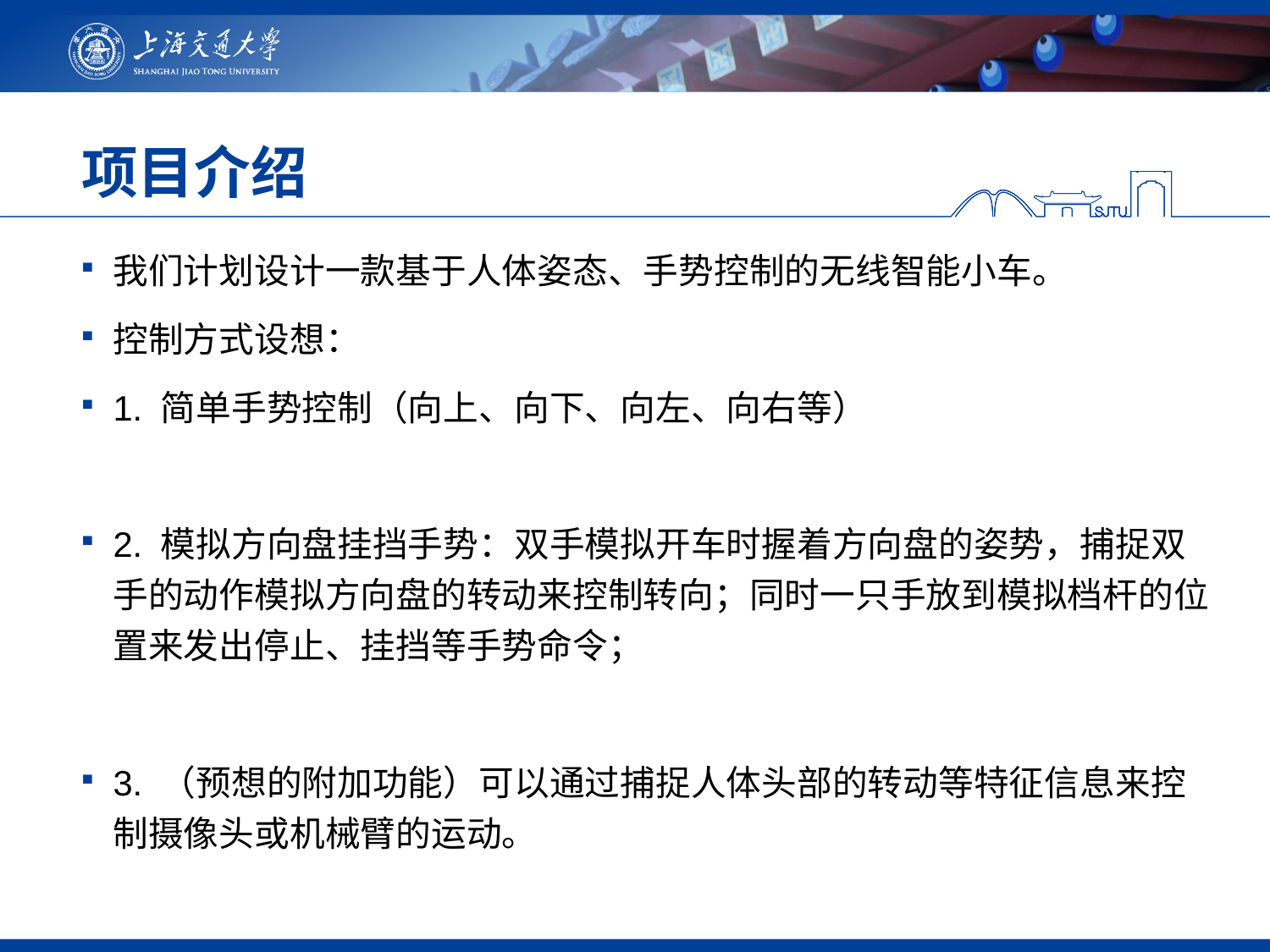

# 项目介绍
我们计划设计一款基于人体姿态、手势控制的无线智能小车。
控制方式设想：
1. 简单手势控制（向上、向下、向左、向右等）

2. 模拟方向盘挂挡手势：双手模拟开车时握着方向盘的姿势，捕捉双手的动作模拟方向盘的转动来控制转向；同时一只手放到模拟档杆的位置来发出停止、挂挡等手势命令；

3. （预想的附加功能）可以通过捕捉人体头部的转动等特征信息来控制摄像头或机械臂的运动。